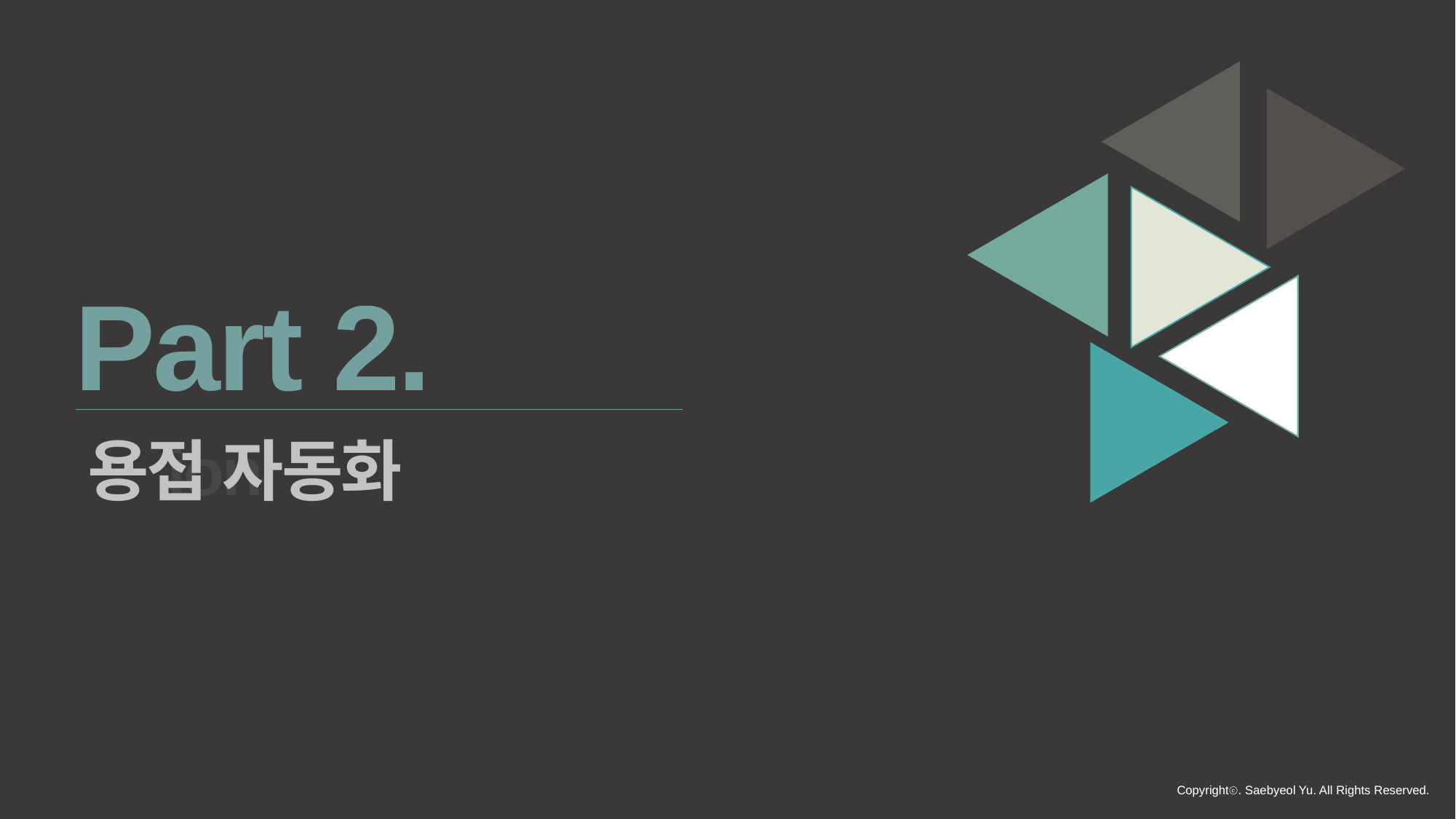

Part 2.
용접 자동화
ion
Copyrightⓒ. Saebyeol Yu. All Rights Reserved.